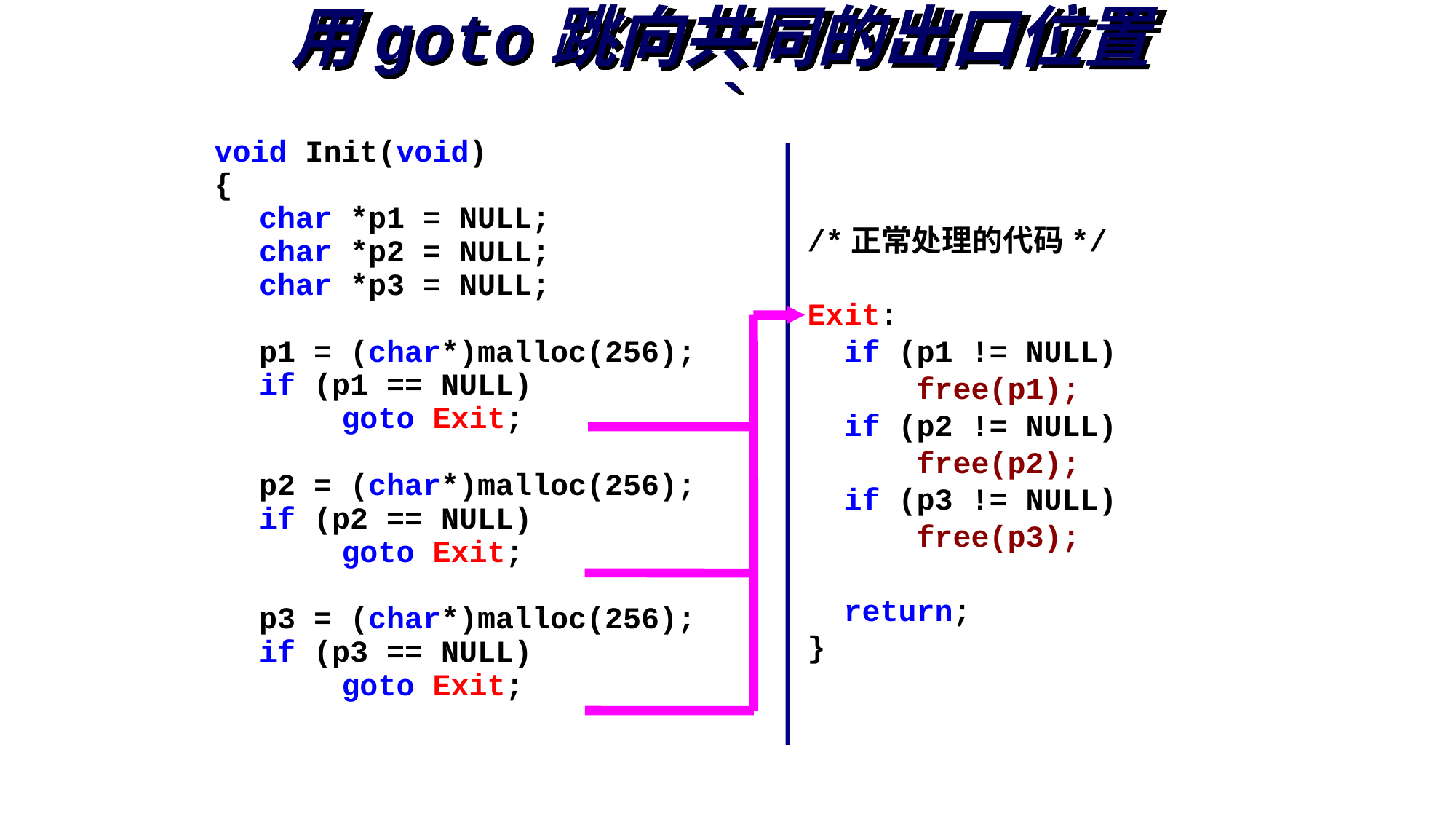

# 用goto跳向共同的出口位置`
void Init(void)
{
  	char *p1 = NULL;
	char *p2 = NULL;
	char *p3 = NULL;

	p1 = (char*)malloc(256);
  	if (p1 == NULL)
       goto Exit;

  	p2 = (char*)malloc(256);
  	if (p2 == NULL)
       goto Exit;

  	p3 = (char*)malloc(256);
  	if (p3 == NULL)
       goto Exit;

/*正常处理的代码*/

Exit:
  if (p1 != NULL)
      free(p1);
  if (p2 != NULL)
      free(p2);
  if (p3 != NULL)
      free(p3);

  return;
}